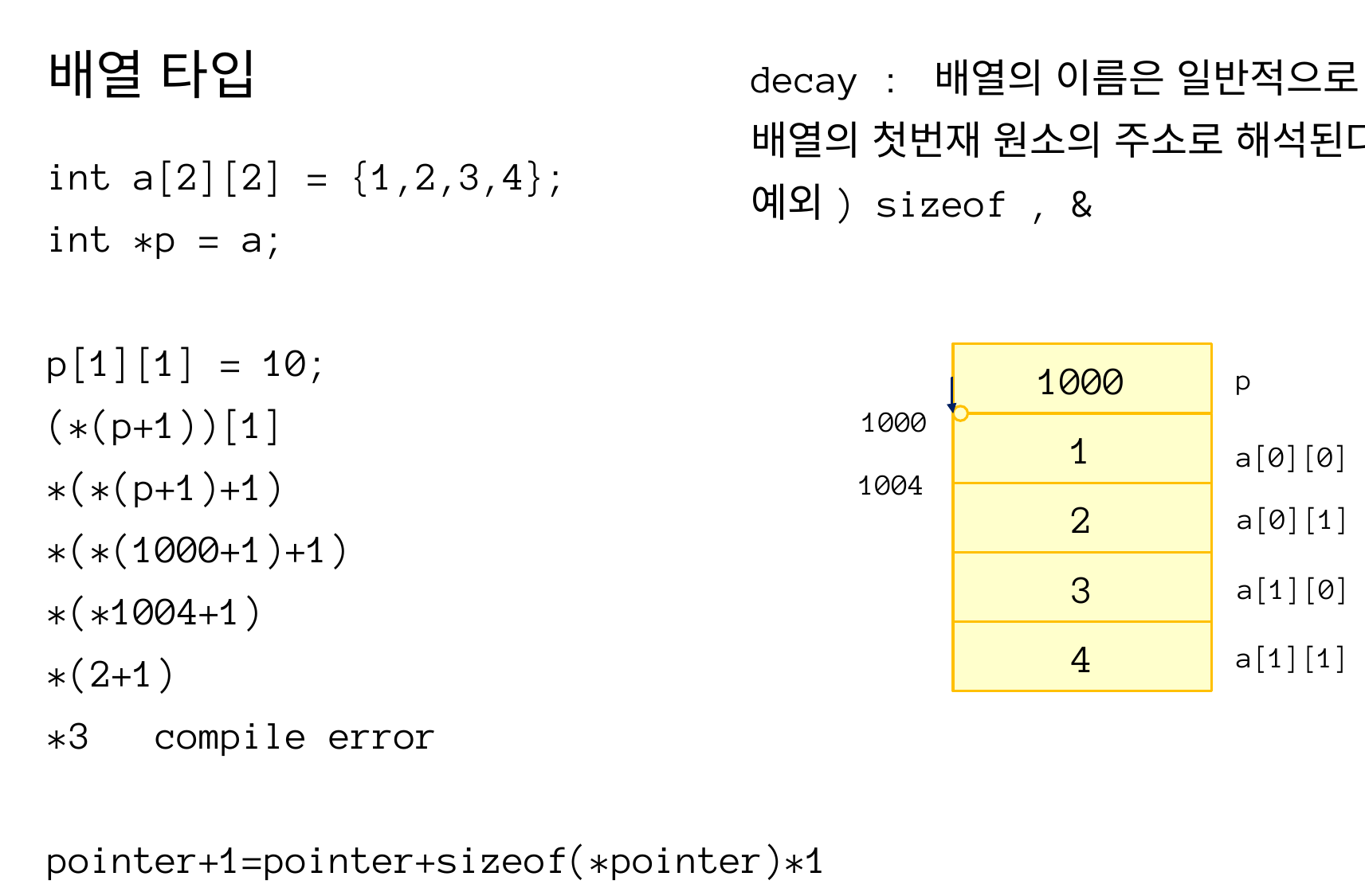

배열 타입
decay : 배열의 이름은 일반적으로
배열의 첫번재 원소의 주소로 해석된다.
예외) sizeof , &
int a[2][2] = {1,2,3,4};
int *p = a;

p[1][1] = 10;
(*(p+1))[1]
*(*(p+1)+1)
*(*(1000+1)+1)
*(*1004+1)
*(2+1)
*3   compile error

pointer+1=pointer+sizeof(*pointer)*1
p
1000
1000

1
a[0][0]
1004
a[0][1]
2
3
a[1][0]
4
a[1][1]